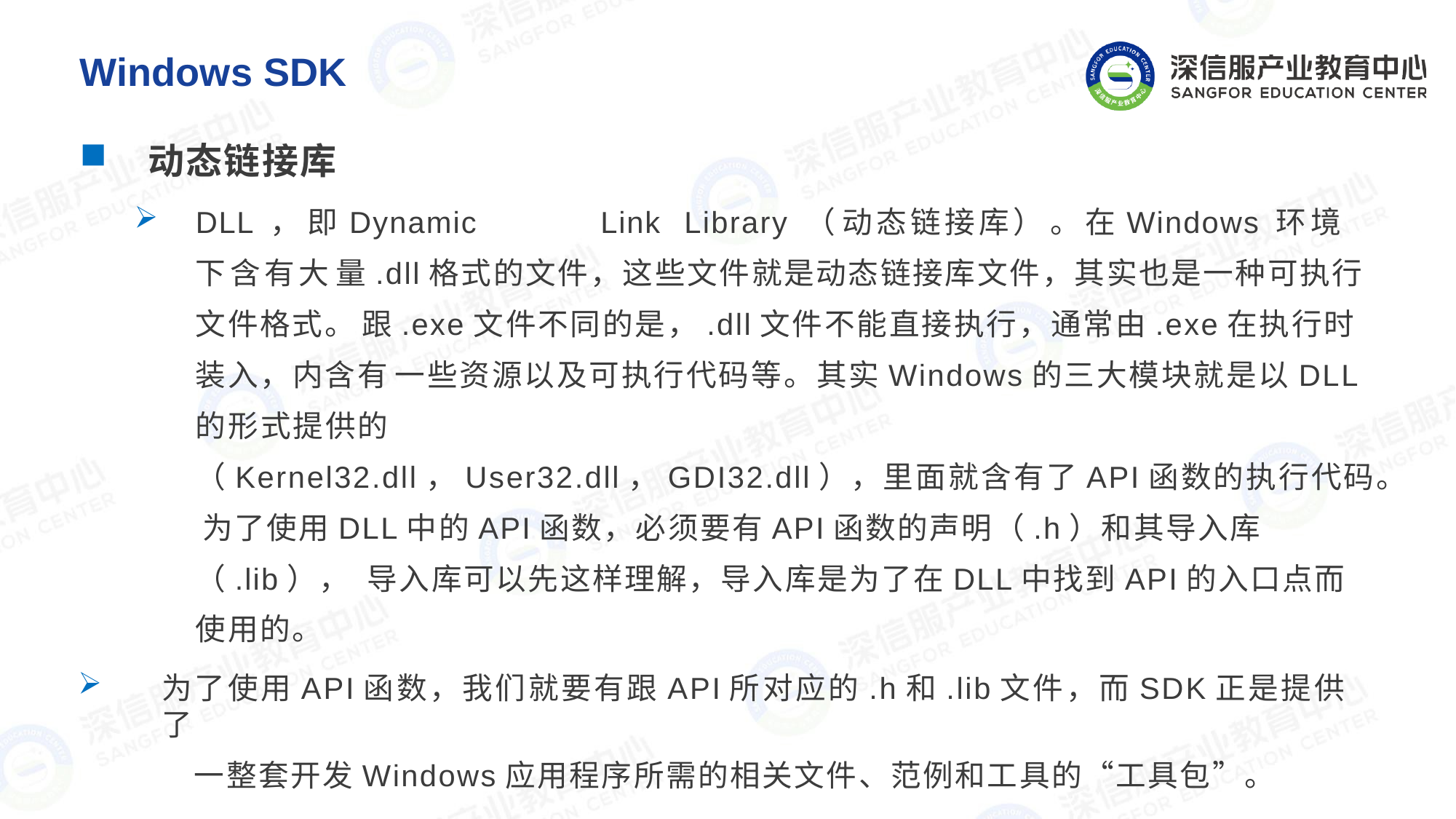

# Windows SDK
动态链接库
DLL ， 即Dynamic	Link	Library （ 动态链接库） 。在Windows 环境下含有大 量.dll格式的文件，这些文件就是动态链接库文件，其实也是一种可执行文件格式。 跟.exe文件不同的是，.dll文件不能直接执行，通常由.exe在执行时装入，内含有 一些资源以及可执行代码等。其实Windows的三大模块就是以DLL的形式提供的
（Kernel32.dll，User32.dll，GDI32.dll），里面就含有了API函数的执行代码。 为了使用DLL中的API函数，必须要有API函数的声明（.h）和其导入库（.lib），  导入库可以先这样理解，导入库是为了在DLL中找到API的入口点而使用的。
为了使用API函数，我们就要有跟API所对应的.h和.lib文件，而SDK正是提供了
一整套开发Windows应用程序所需的相关文件、范例和工具的“工具包”。